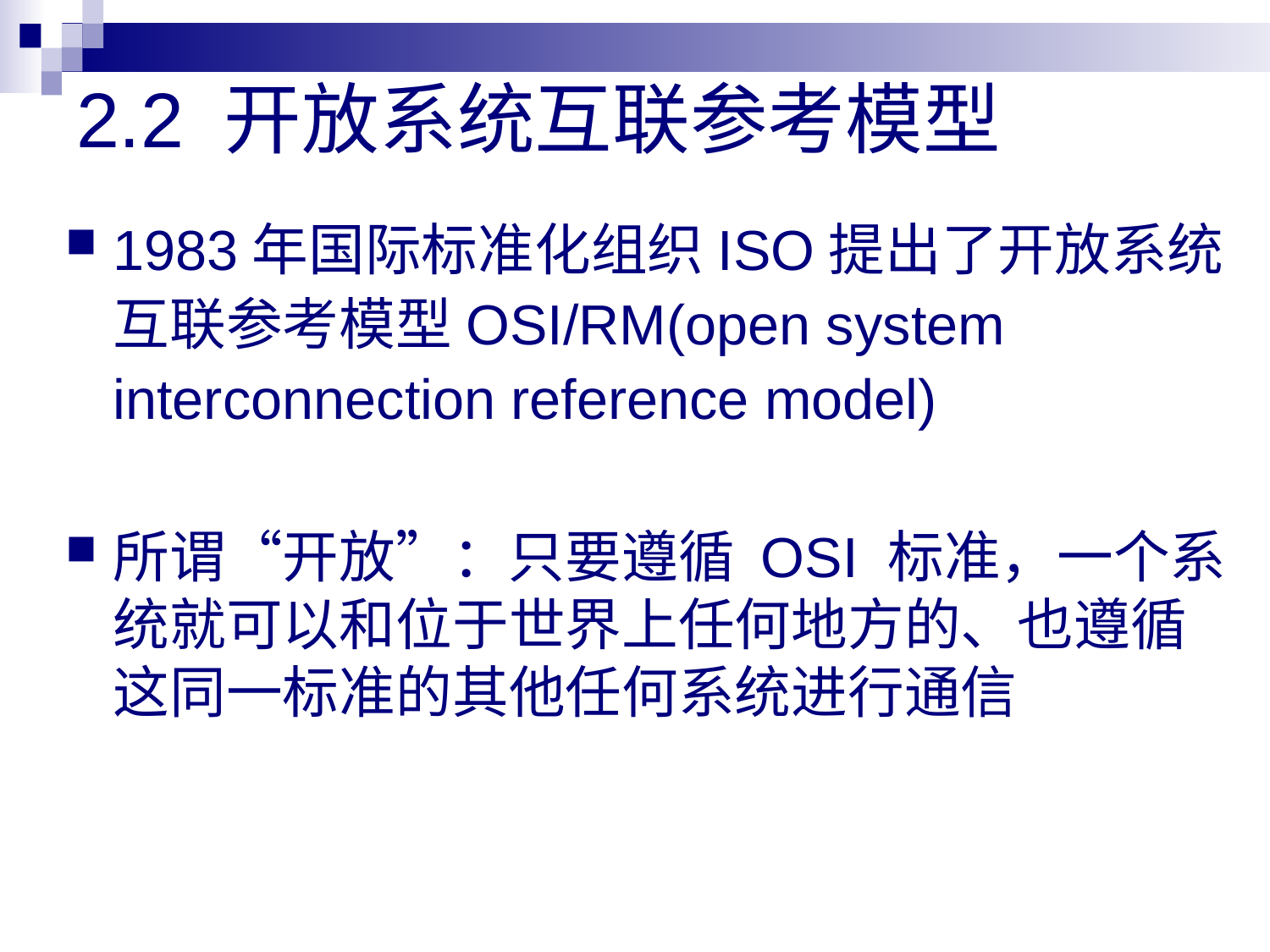

# 2.2 开放系统互联参考模型
1983年国际标准化组织ISO提出了开放系统互联参考模型OSI/RM(open system interconnection reference model)

所谓“开放”：只要遵循 OSI 标准，一个系统就可以和位于世界上任何地方的、也遵循这同一标准的其他任何系统进行通信